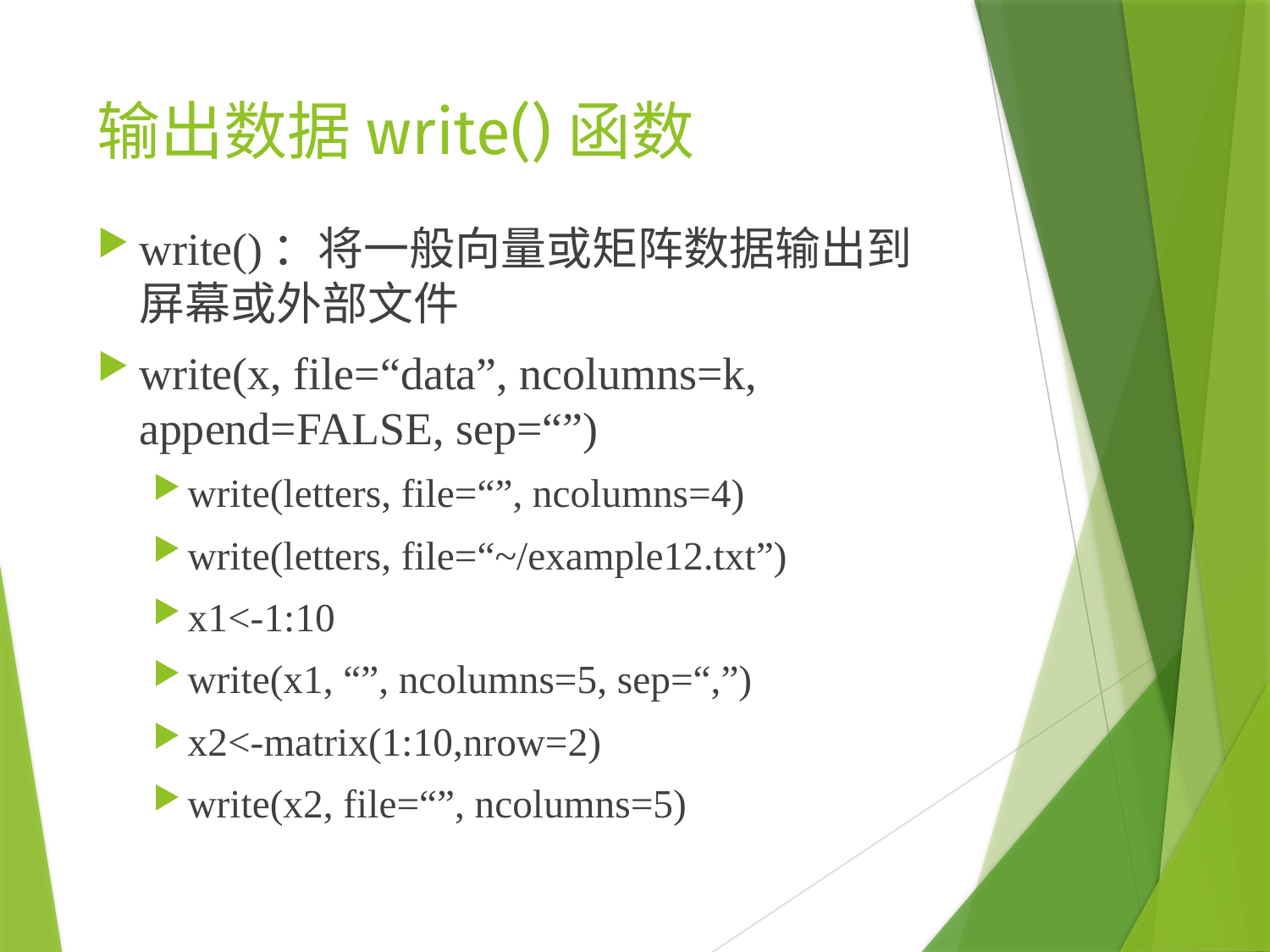

# 输出数据write()函数
write()：将一般向量或矩阵数据输出到屏幕或外部文件
write(x, file=“data”, ncolumns=k, append=FALSE, sep=“”)
write(letters, file=“”, ncolumns=4)
write(letters, file=“~/example12.txt”)
x1<-1:10
write(x1, “”, ncolumns=5, sep=“,”)
x2<-matrix(1:10,nrow=2)
write(x2, file=“”, ncolumns=5)